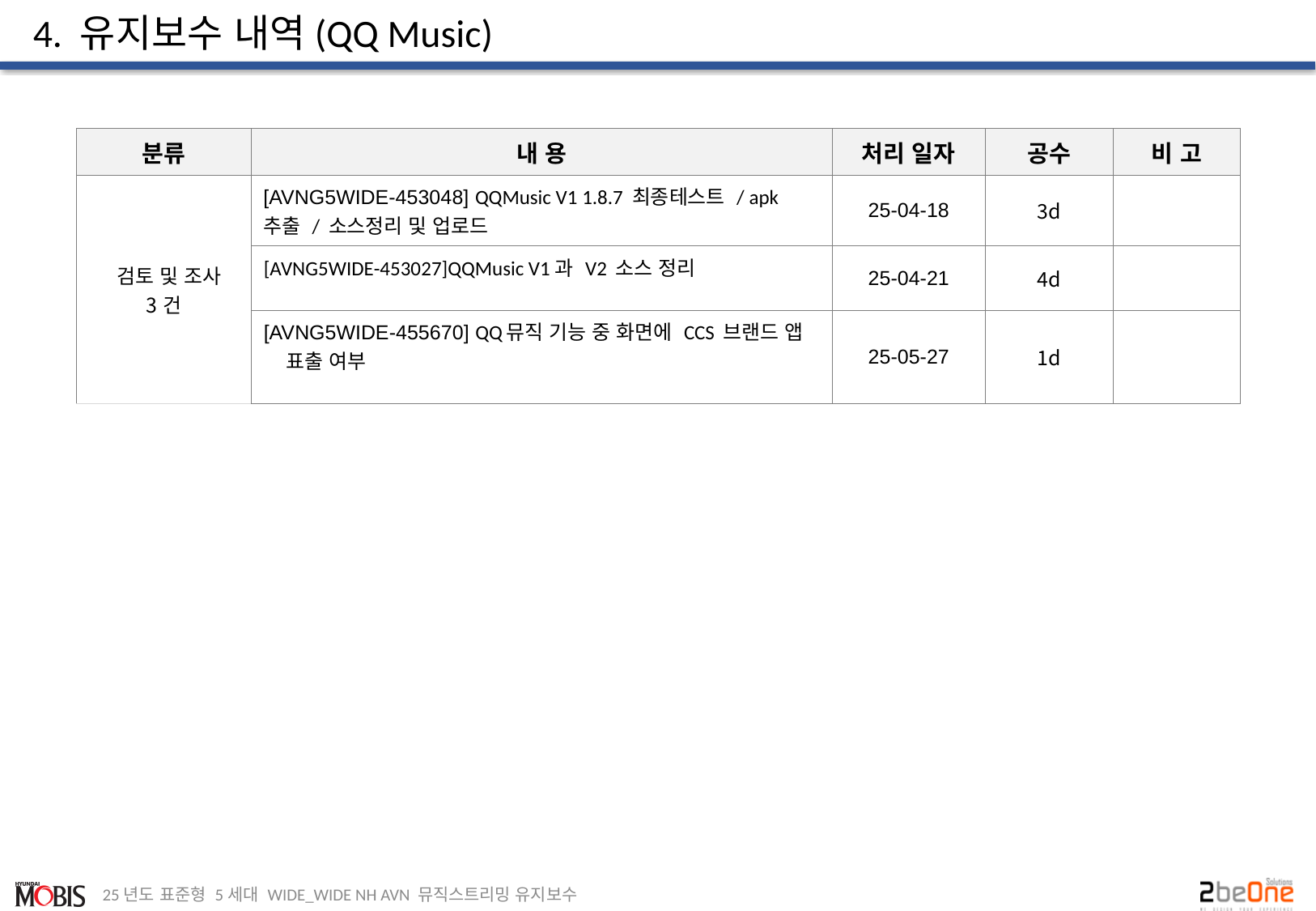

# 4. 유지보수 내역(QQ Music)
| 분류 | 내 용 | 처리 일자 | 공수 | 비 고 |
| --- | --- | --- | --- | --- |
| 검토 및 조사 3건 | [AVNG5WIDE-453048] QQMusic V1 1.8.7 최종테스트 / apk 추출 / 소스정리 및 업로드 | 25-04-18 | 3d |  |
|  | [AVNG5WIDE-453027]QQMusic V1과 V2 소스 정리 | 25-04-21 | 4d |  |
|  | [AVNG5WIDE-455670] QQ뮤직 기능 중 화면에 CCS 브랜드 앱 표출 여부 | 25-05-27 | 1d |  |
25년도 표준형 5세대 WIDE_WIDE NH AVN 뮤직스트리밍 유지보수